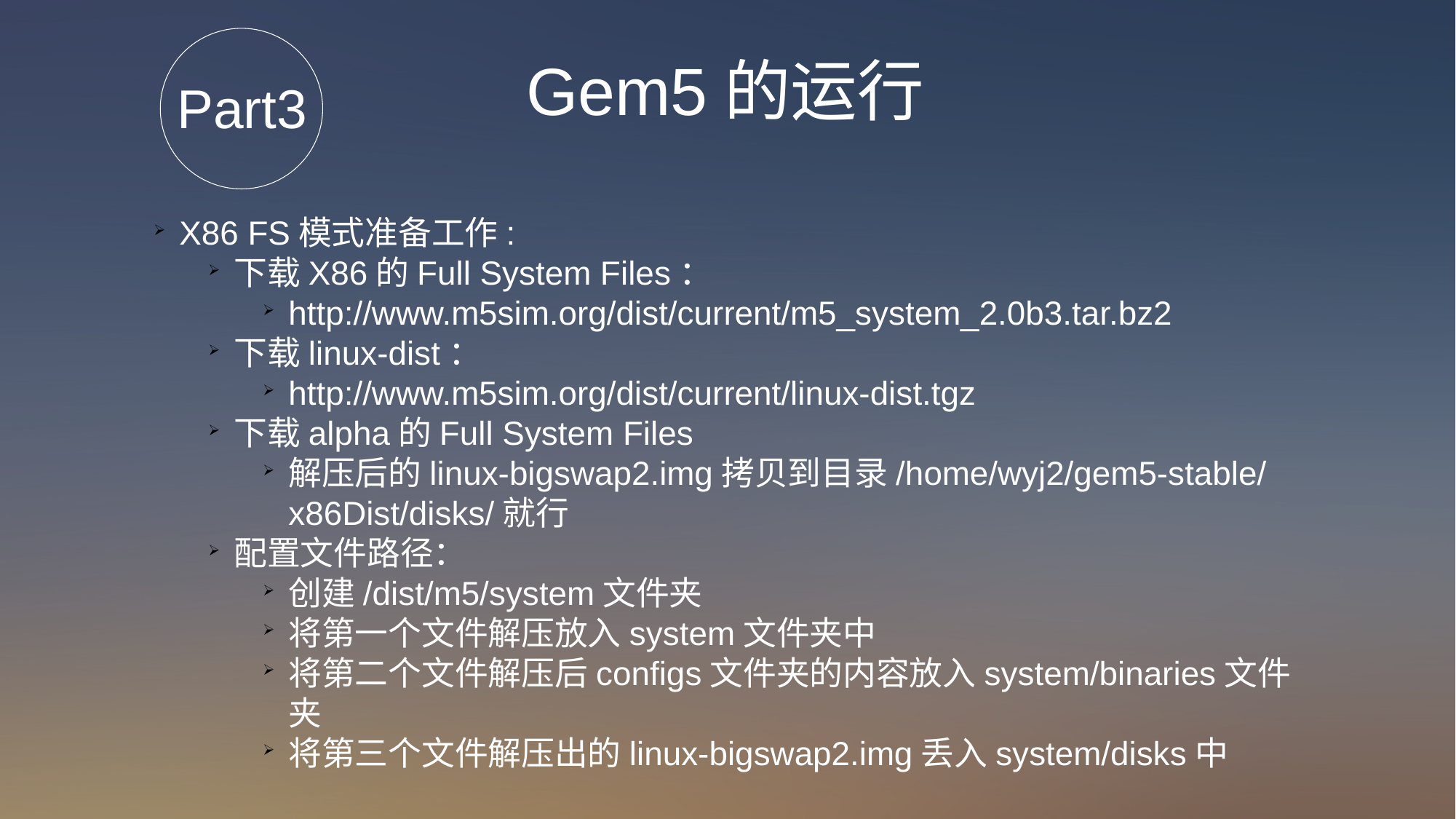

Gem5的运行
Part3
X86 FS模式准备工作:
下载X86的Full System Files：
http://www.m5sim.org/dist/current/m5_system_2.0b3.tar.bz2
下载linux-dist：
http://www.m5sim.org/dist/current/linux-dist.tgz
下载alpha的Full System Files
解压后的linux-bigswap2.img拷贝到目录/home/wyj2/gem5-stable/x86Dist/disks/就行
配置文件路径：
创建/dist/m5/system文件夹
将第一个文件解压放入system文件夹中
将第二个文件解压后configs文件夹的内容放入system/binaries文件夹
将第三个文件解压出的linux-bigswap2.img丢入system/disks中